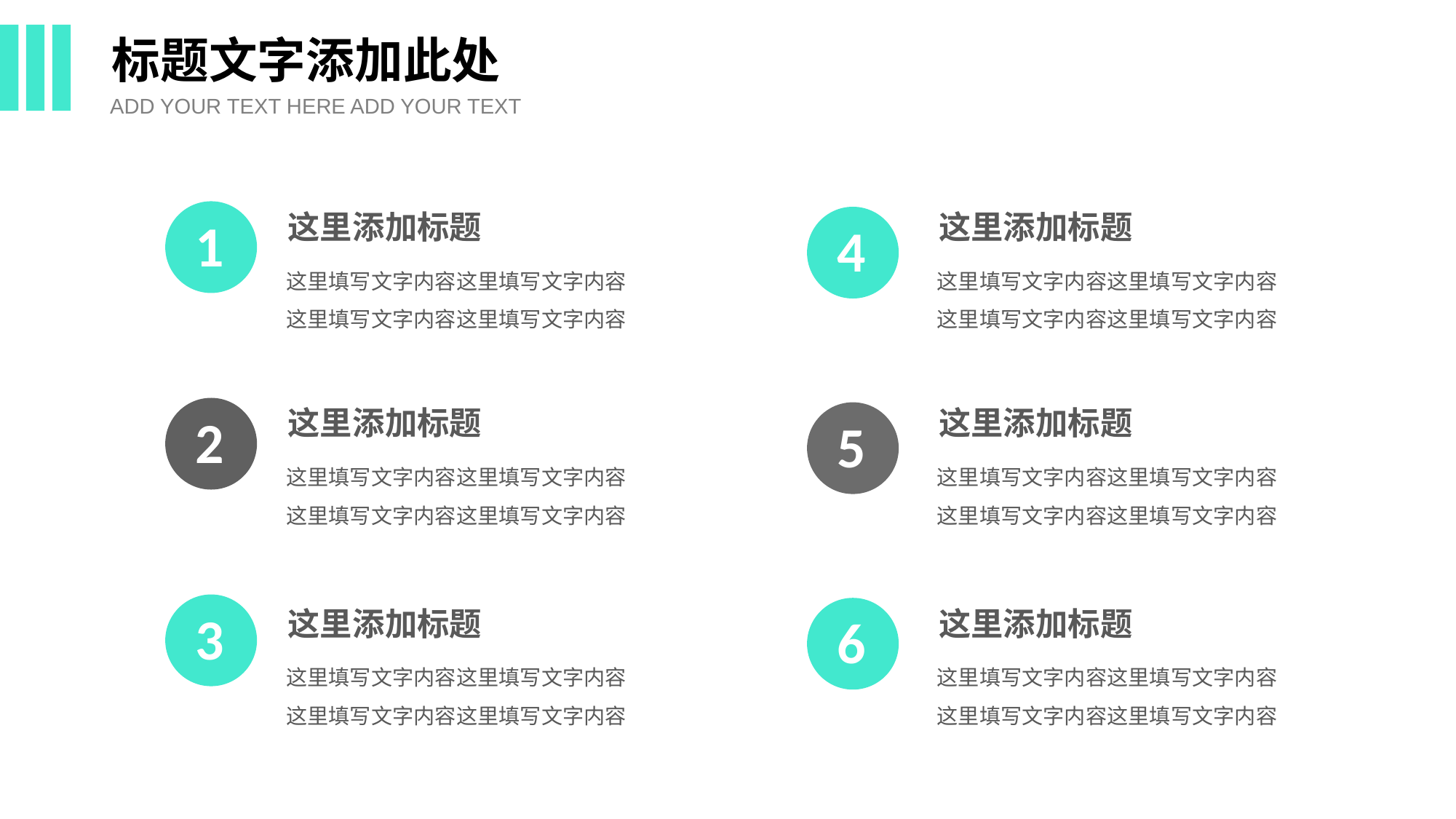

标题文字添加此处
ADD YOUR TEXT HERE ADD YOUR TEXT

这里添加标题
这里添加标题
1

4
这里填写文字内容这里填写文字内容这里填写文字内容这里填写文字内容
这里填写文字内容这里填写文字内容这里填写文字内容这里填写文字内容
这里添加标题
这里添加标题

2

5
这里填写文字内容这里填写文字内容这里填写文字内容这里填写文字内容
这里填写文字内容这里填写文字内容这里填写文字内容这里填写文字内容

3
这里添加标题

这里添加标题
6
这里填写文字内容这里填写文字内容这里填写文字内容这里填写文字内容
这里填写文字内容这里填写文字内容这里填写文字内容这里填写文字内容